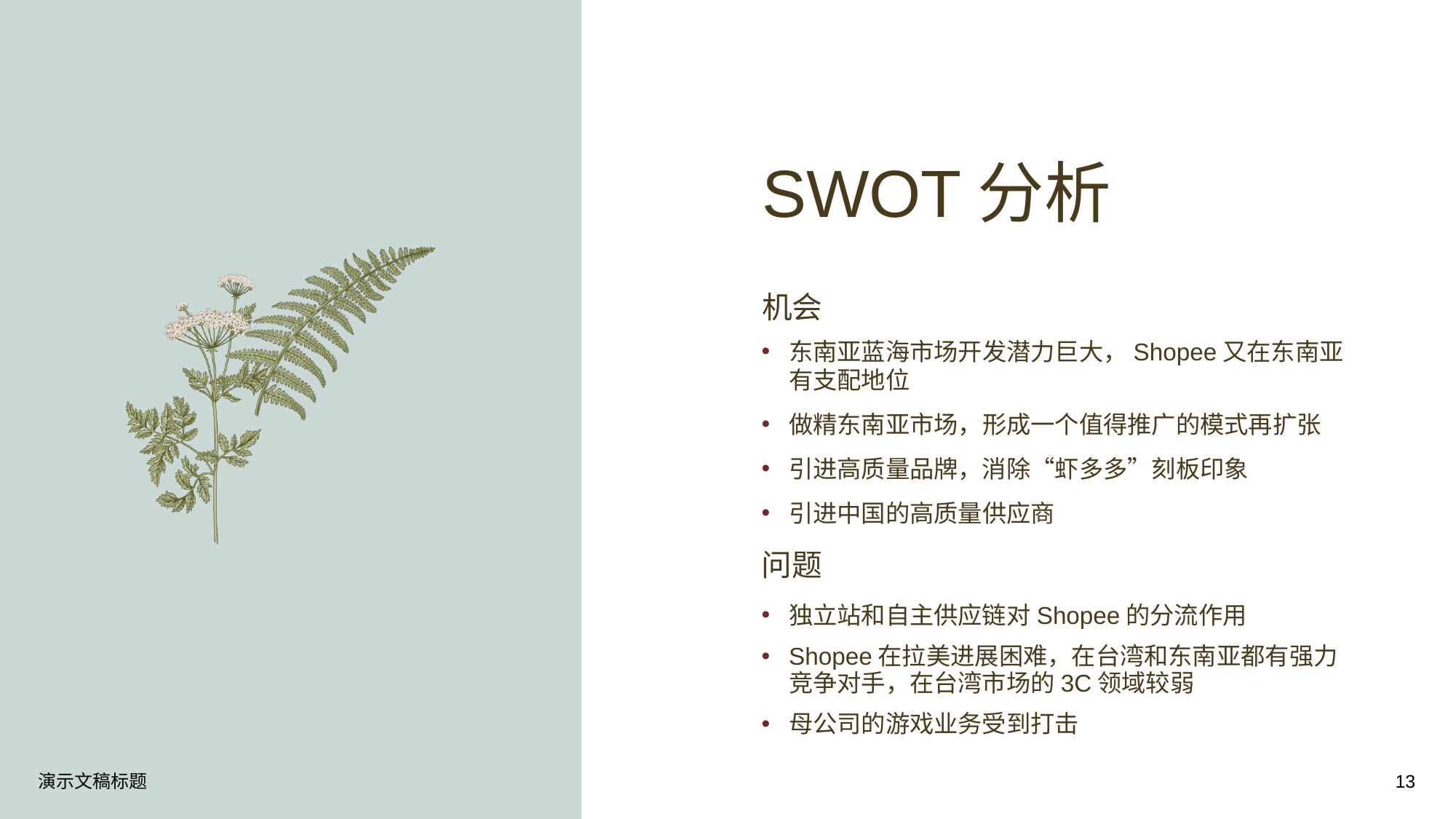

# SWOT分析

机会
东南亚蓝海市场开发潜力巨大，Shopee又在东南亚有支配地位
做精东南亚市场，形成一个值得推广的模式再扩张
引进高质量品牌，消除“虾多多”刻板印象
引进中国的高质量供应商

问题
独立站和自主供应链对Shopee的分流作用
Shopee在拉美进展困难，在台湾和东南亚都有强力竞争对手，在台湾市场的3C领域较弱
母公司的游戏业务受到打击
演示文稿标题
13